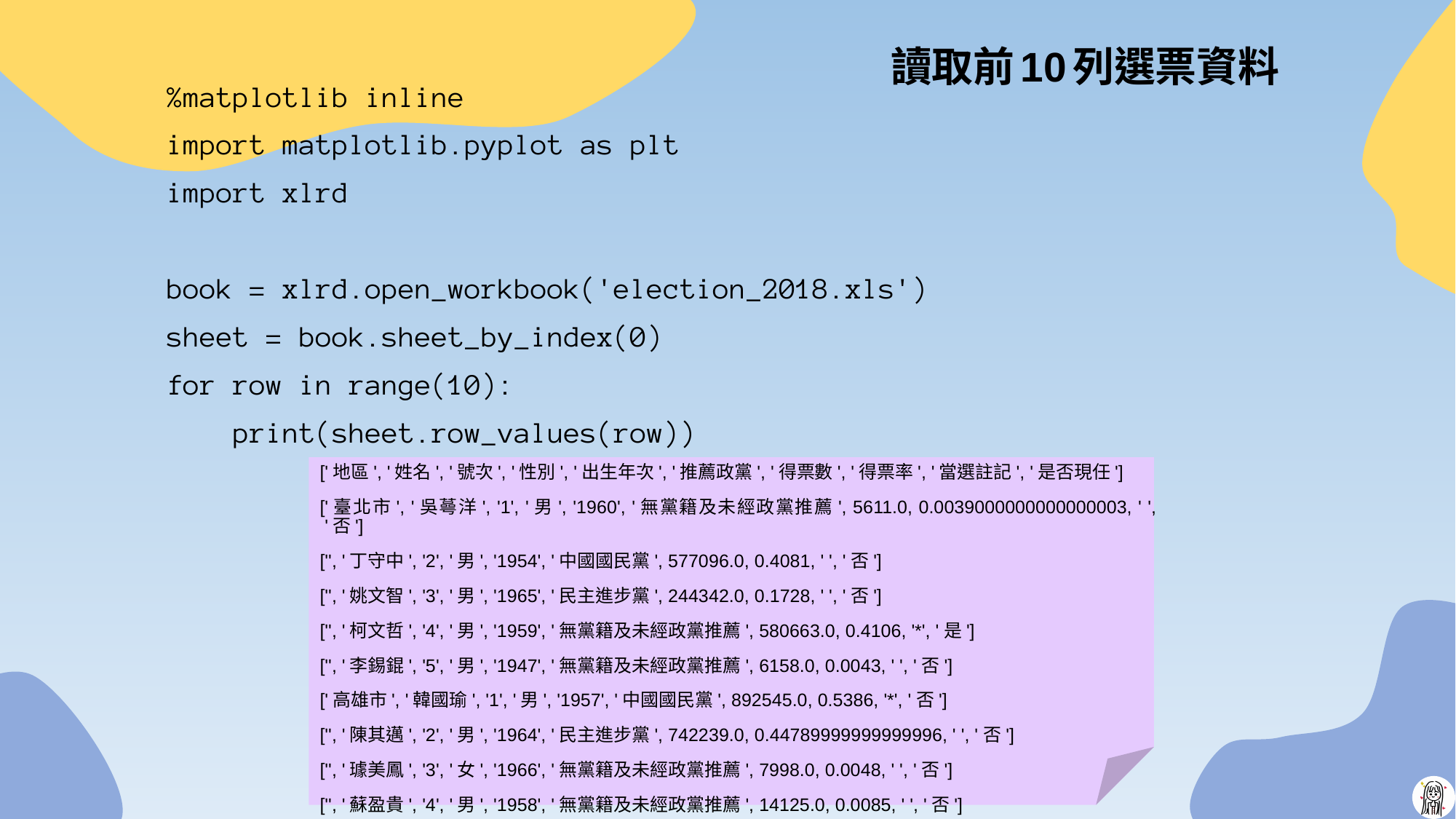

# 讀取前10列選票資料
%matplotlib inline
import matplotlib.pyplot as plt
import xlrd

book = xlrd.open_workbook('election_2018.xls')
sheet = book.sheet_by_index(0)
for row in range(10):
    print(sheet.row_values(row))
['地區', '姓名', '號次', '性別', '出生年次', '推薦政黨', '得票數', '得票率', '當選註記', '是否現任']
['臺北市', '吳蕚洋', '1', '男', '1960', '無黨籍及未經政黨推薦', 5611.0, 0.0039000000000000003, ' ', '否']
['', '丁守中', '2', '男', '1954', '中國國民黨', 577096.0, 0.4081, ' ', '否']
['', '姚文智', '3', '男', '1965', '民主進步黨', 244342.0, 0.1728, ' ', '否']
['', '柯文哲', '4', '男', '1959', '無黨籍及未經政黨推薦', 580663.0, 0.4106, '*', '是']
['', '李錫錕', '5', '男', '1947', '無黨籍及未經政黨推薦', 6158.0, 0.0043, ' ', '否']
['高雄市', '韓國瑜', '1', '男', '1957', '中國國民黨', 892545.0, 0.5386, '*', '否']
['', '陳其邁', '2', '男', '1964', '民主進步黨', 742239.0, 0.44789999999999996, ' ', '否']
['', '璩美鳳', '3', '女', '1966', '無黨籍及未經政黨推薦', 7998.0, 0.0048, ' ', '否']
['', '蘇盈貴', '4', '男', '1958', '無黨籍及未經政黨推薦', 14125.0, 0.0085, ' ', '否']

29